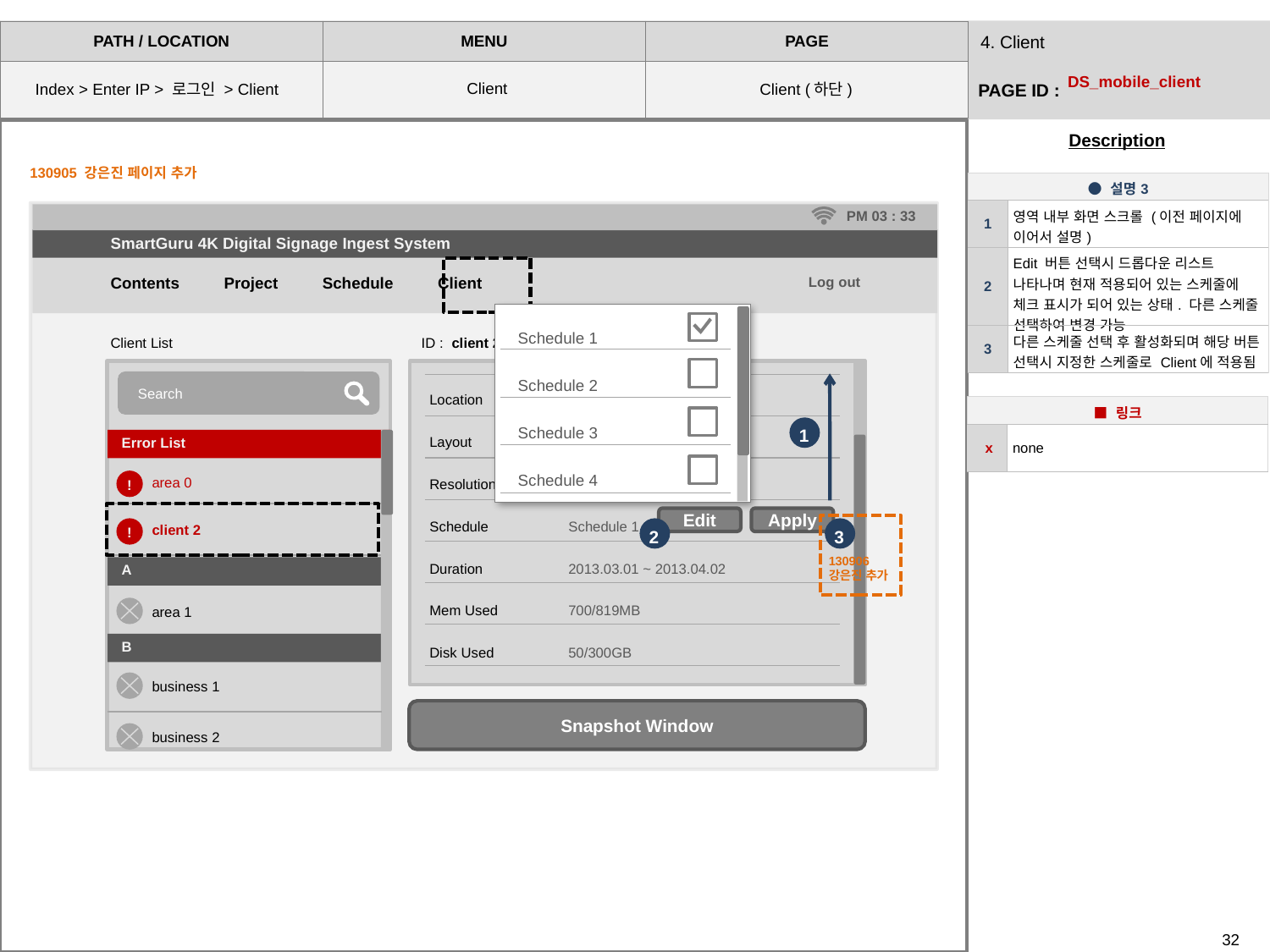

4. Client

DS_mobile_client
Client
Client (하단)
Index > Enter IP > 로그인 > Client
130905 강은진 페이지 추가
| ● 설명3 |  |
| --- | --- |
| 1 | 영역 내부 화면 스크롤 (이전 페이지에 이어서 설명) |
| 2 | Edit 버튼 선택시 드롭다운 리스트 나타나며 현재 적용되어 있는 스케줄에 체크 표시가 되어 있는 상태. 다른 스케줄 선택하여 변경 가능 |
| 3 | 다른 스케줄 선택 후 활성화되며 해당 버튼 선택시 지정한 스케줄로 Client에 적용됨 |
PM 03 : 33

SmartGuru 4K Digital Signage Ingest System

Contents          Project          Schedule          Client
Log out
Schedule 1
Schedule 2
Schedule 3
Schedule 4

!

> more info
Client List
ID :  client 2
Location
Layout
Resolution
Schedule
Duration
Mem Used
Disk Used
A
2x2
3840 x 2160
Schedule 1
2013.03.01 ~ 2013.04.02
700/819MB
50/300GB

Search

| ■ 링크 |  |
| --- | --- |
| x | none |
1

Error List

area 0
!

Edit
Apply
2

3

client 2

!

130906
강은진 추가
A

area 1

B

business 1

Snapshot Window
business 2

32